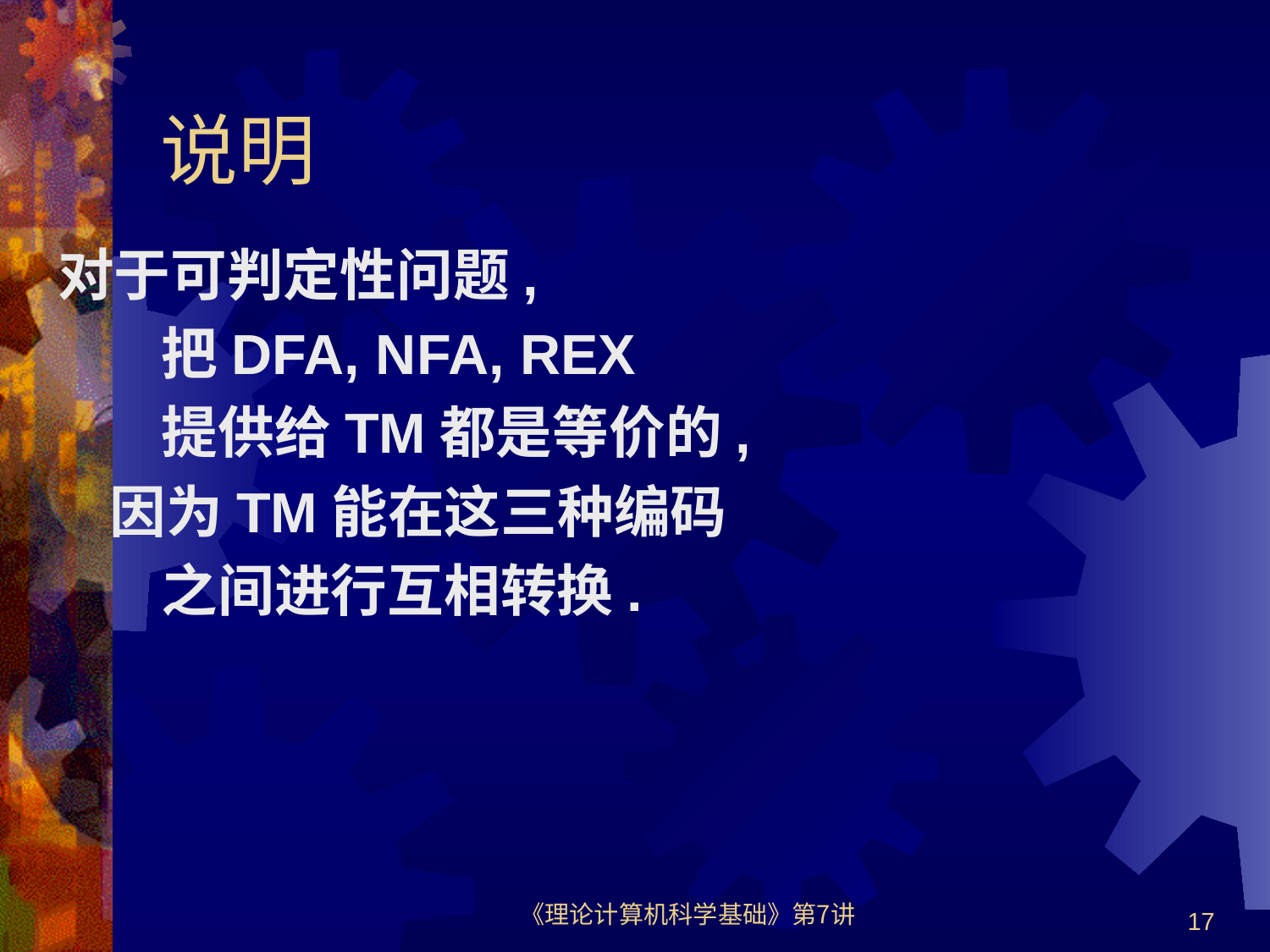

# 说明
对于可判定性问题,
       把DFA, NFA, REX
       提供给TM都是等价的,
   因为TM能在这三种编码
       之间进行互相转换.
《理论计算机科学基础》第7讲
17